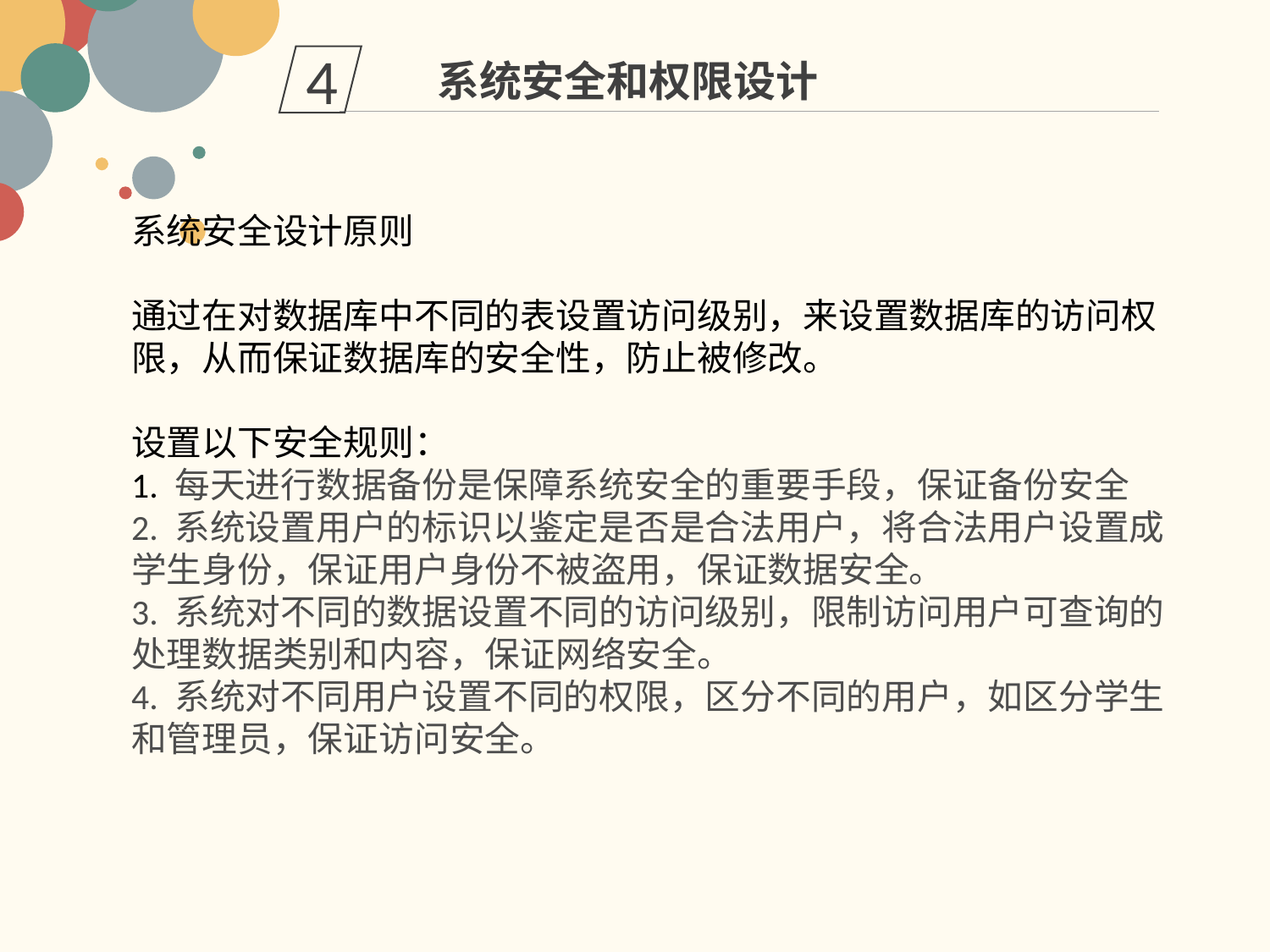

4
系统安全和权限设计
系统安全设计原则 通过在对数据库中不同的表设置访问级别，来设置数据库的访问权限，从而保证数据库的安全性，防止被修改。 设置以下安全规则：1. 每天进行数据备份是保障系统安全的重要手段，保证备份安全2. 系统设置用户的标识以鉴定是否是合法用户，将合法用户设置成学生身份，保证用户身份不被盗用，保证数据安全。3. 系统对不同的数据设置不同的访问级别，限制访问用户可查询的处理数据类别和内容，保证网络安全。4. 系统对不同用户设置不同的权限，区分不同的用户，如区分学生和管理员，保证访问安全。